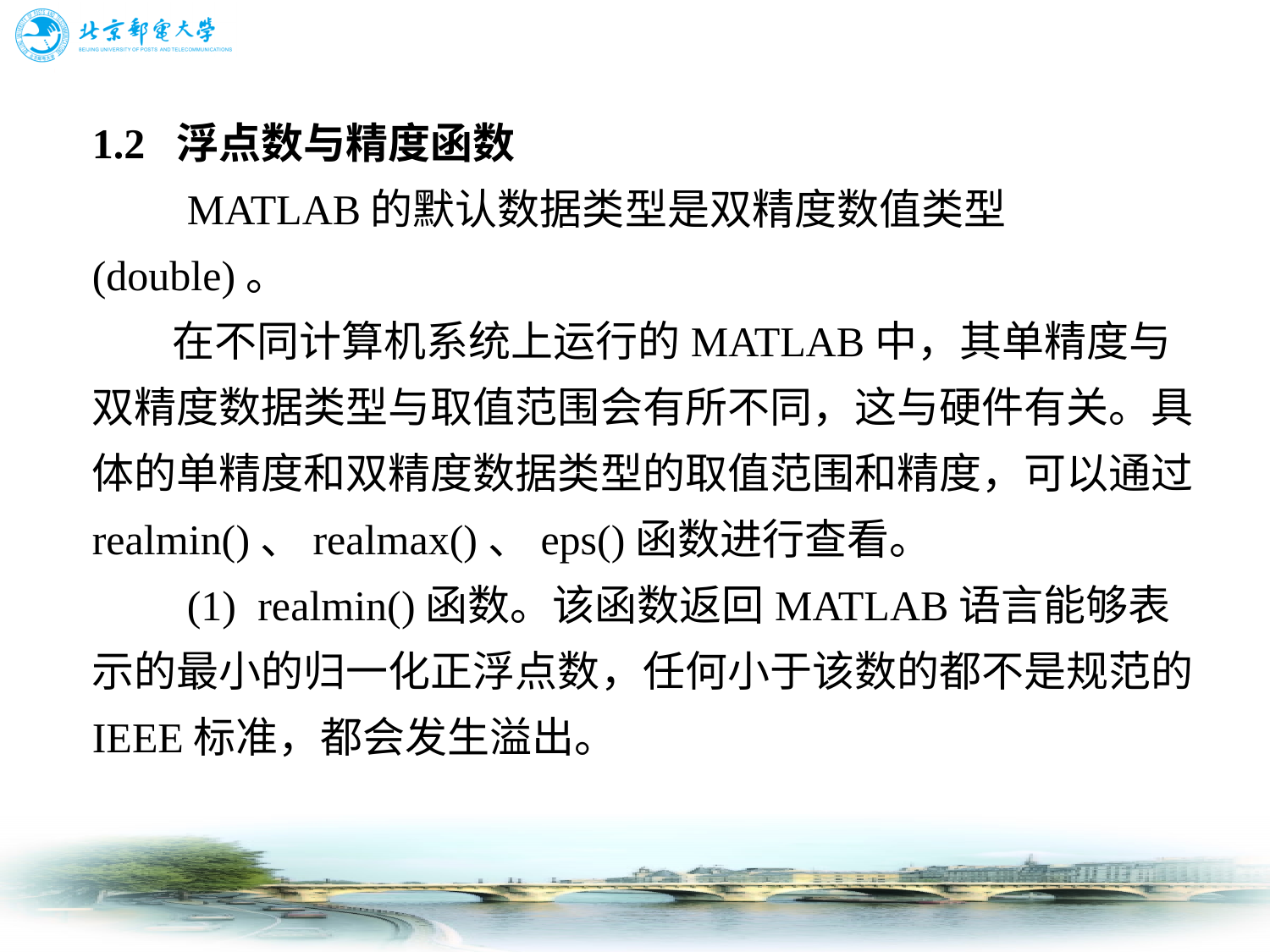

# 1.2  浮点数与精度函数 　　MATLAB的默认数据类型是双精度数值类型(double)。 　    在不同计算机系统上运行的MATLAB中，其单精度与双精度数据类型与取值范围会有所不同，这与硬件有关。具体的单精度和双精度数据类型的取值范围和精度，可以通过realmin()、realmax()、eps()函数进行查看。 　　(1)  realmin()函数。该函数返回MATLAB语言能够表示的最小的归一化正浮点数，任何小于该数的都不是规范的IEEE标准，都会发生溢出。